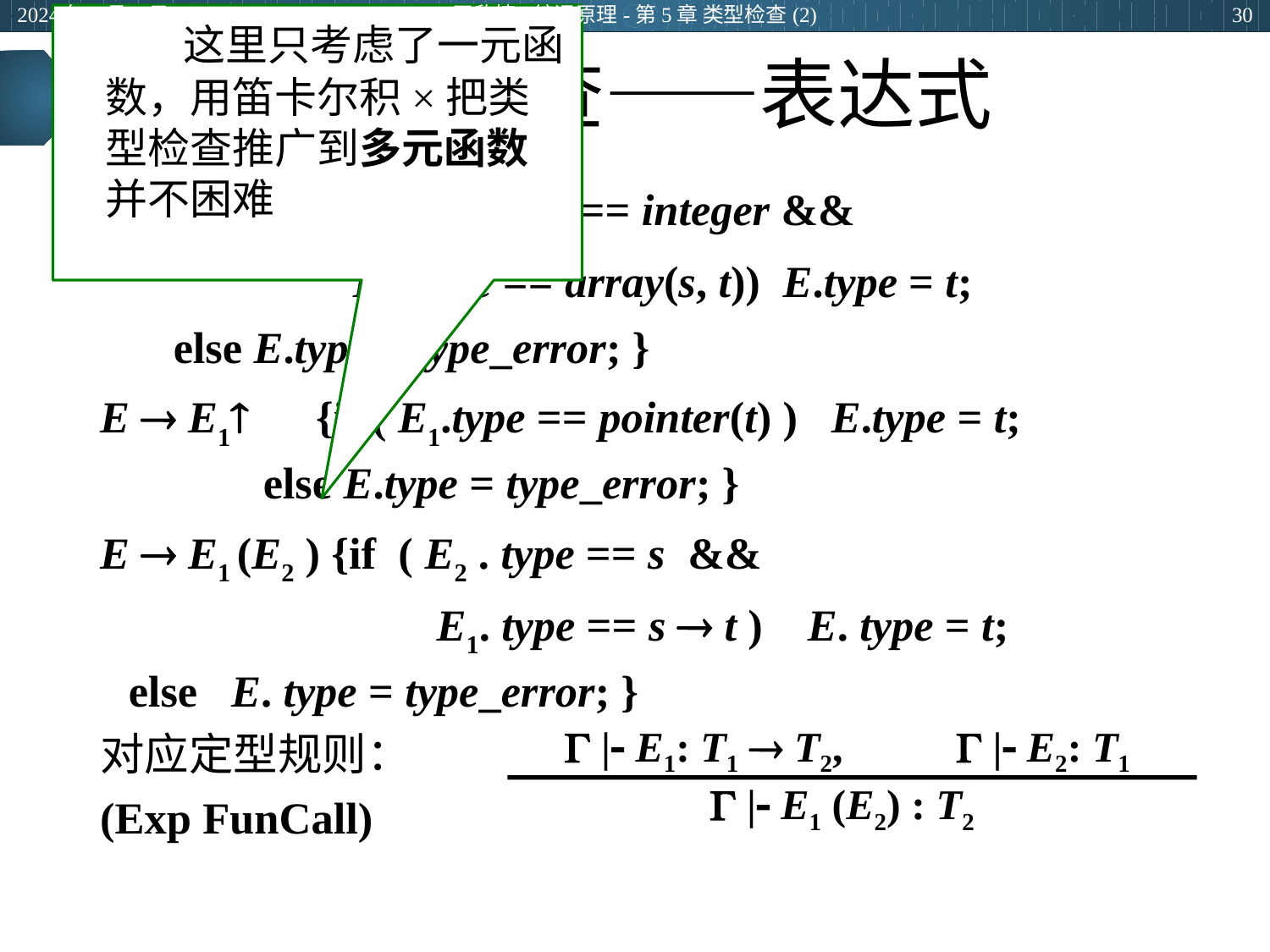

2024年3月5日
王欣捷-编译原理-第5章 类型检查(2)
30
      这里只考虑了一元函数，用笛卡尔积×把类型检查推广到多元函数并不困难
# 5.3.3 类型检查——表达式
E → E1 [E2 ] {if  ( E2. type == integer &&
		                    E1. type == array(s, t))  E.type = t;
 			    else E.type = type_error; }
E → E1↑      {if ( E1.type == pointer(t) )   E.type = t;
 		            else E.type = type_error; }
E → E1 (E2 ) {if  ( E2 . type == s  &&
                              E1. type == s → t )    E. type = t;
			else   E. type = type_error; }
对应定型规则：
(Exp FunCall)

 Γ |− E1: T1 → T2, 	  Γ |− E2: T1
Γ |− E1 (E2) : T2